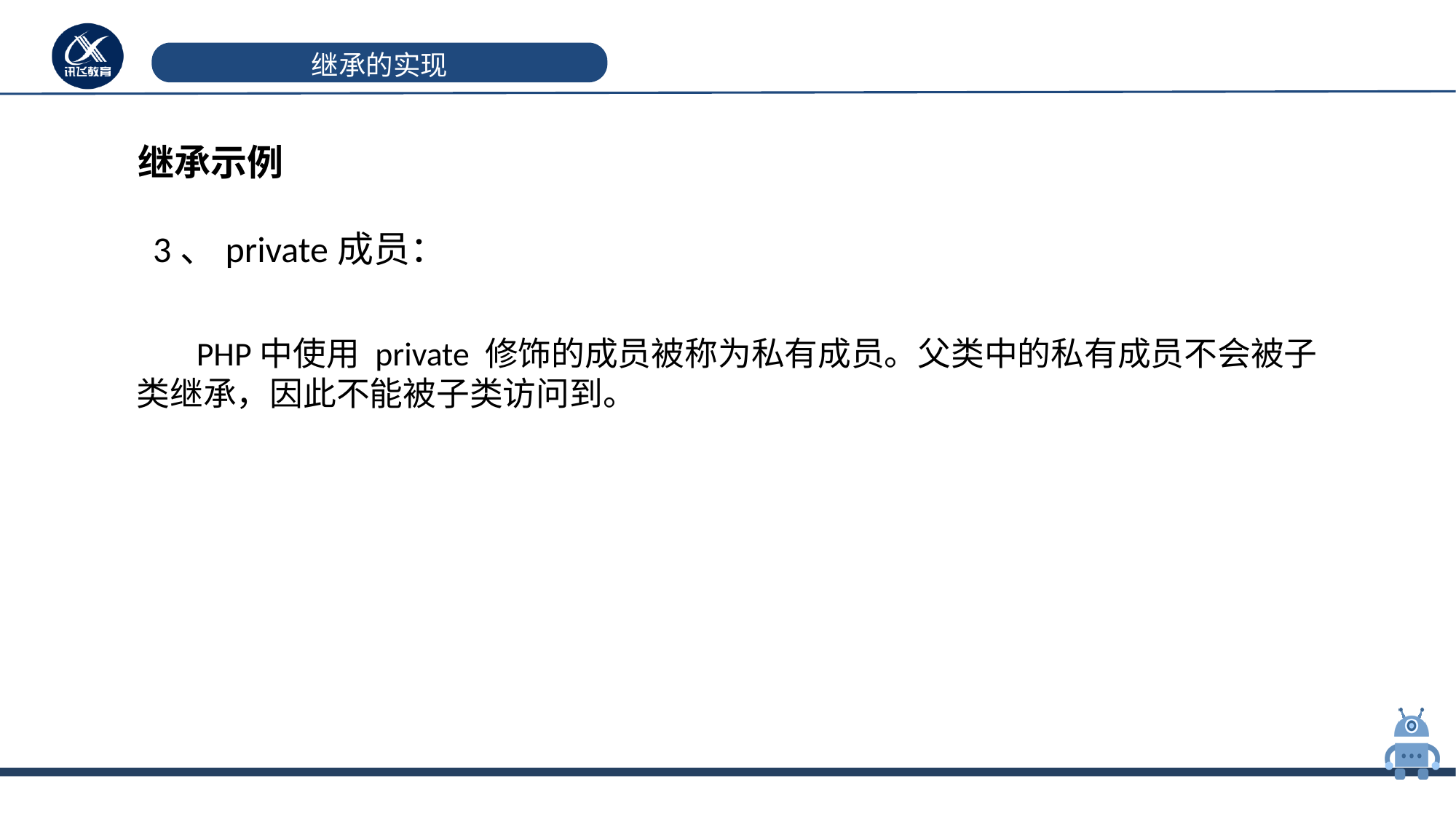

# 继承的实现
继承示例
  3、private成员：
        PHP中使用 private 修饰的成员被称为私有成员。父类中的私有成员不会被子类继承，因此不能被子类访问到。